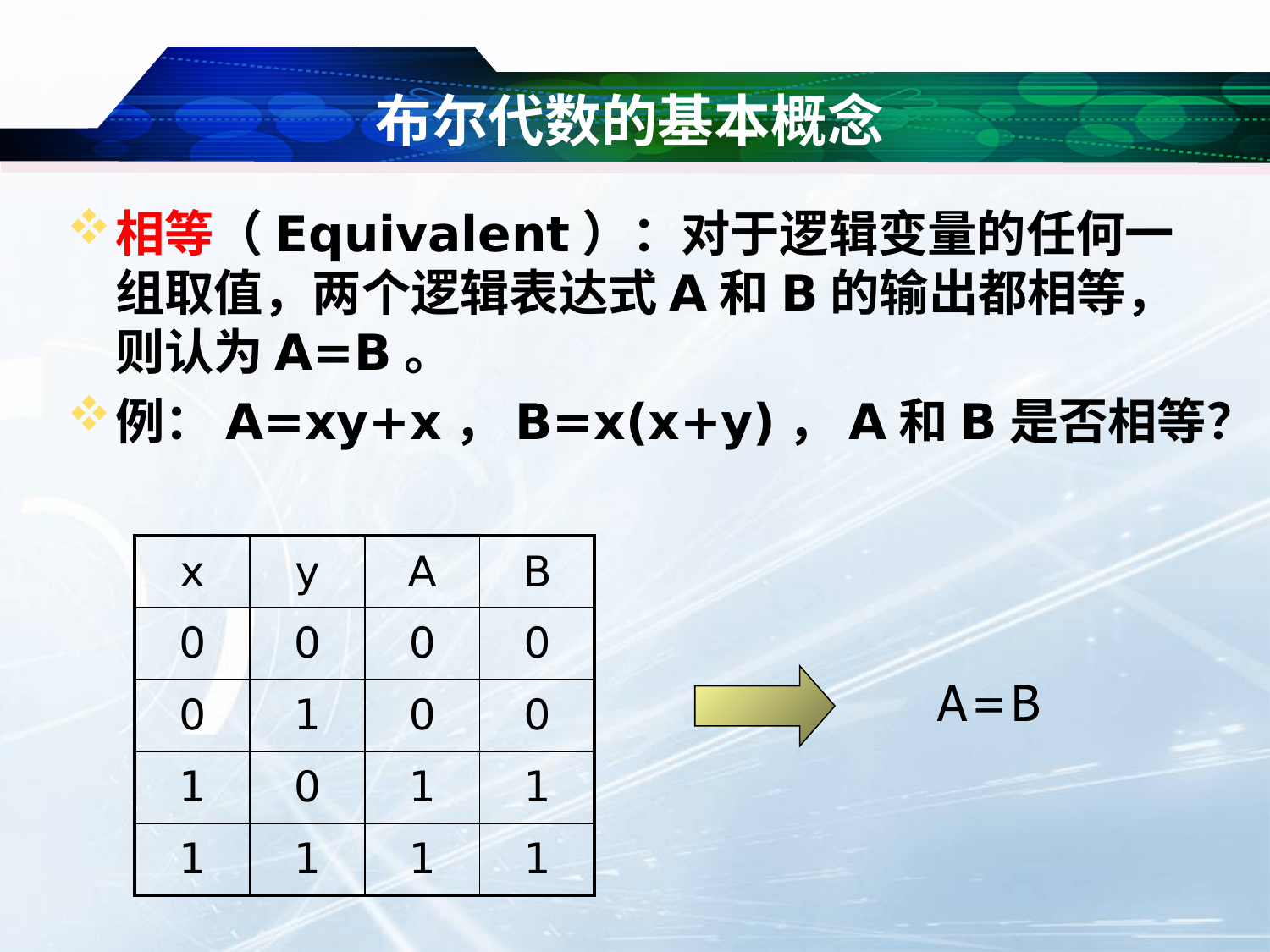

# 布尔代数的基本概念
相等（Equivalent）：对于逻辑变量的任何一组取值，两个逻辑表达式A和B的输出都相等，则认为A=B。
例：A=xy+x，B=x(x+y)，A和B是否相等？
| x | y | A | B |
| --- | --- | --- | --- |
| 0 | 0 | 0 | 0 |
| 0 | 1 | 0 | 0 |
| 1 | 0 | 1 | 1 |
| 1 | 1 | 1 | 1 |

A=B